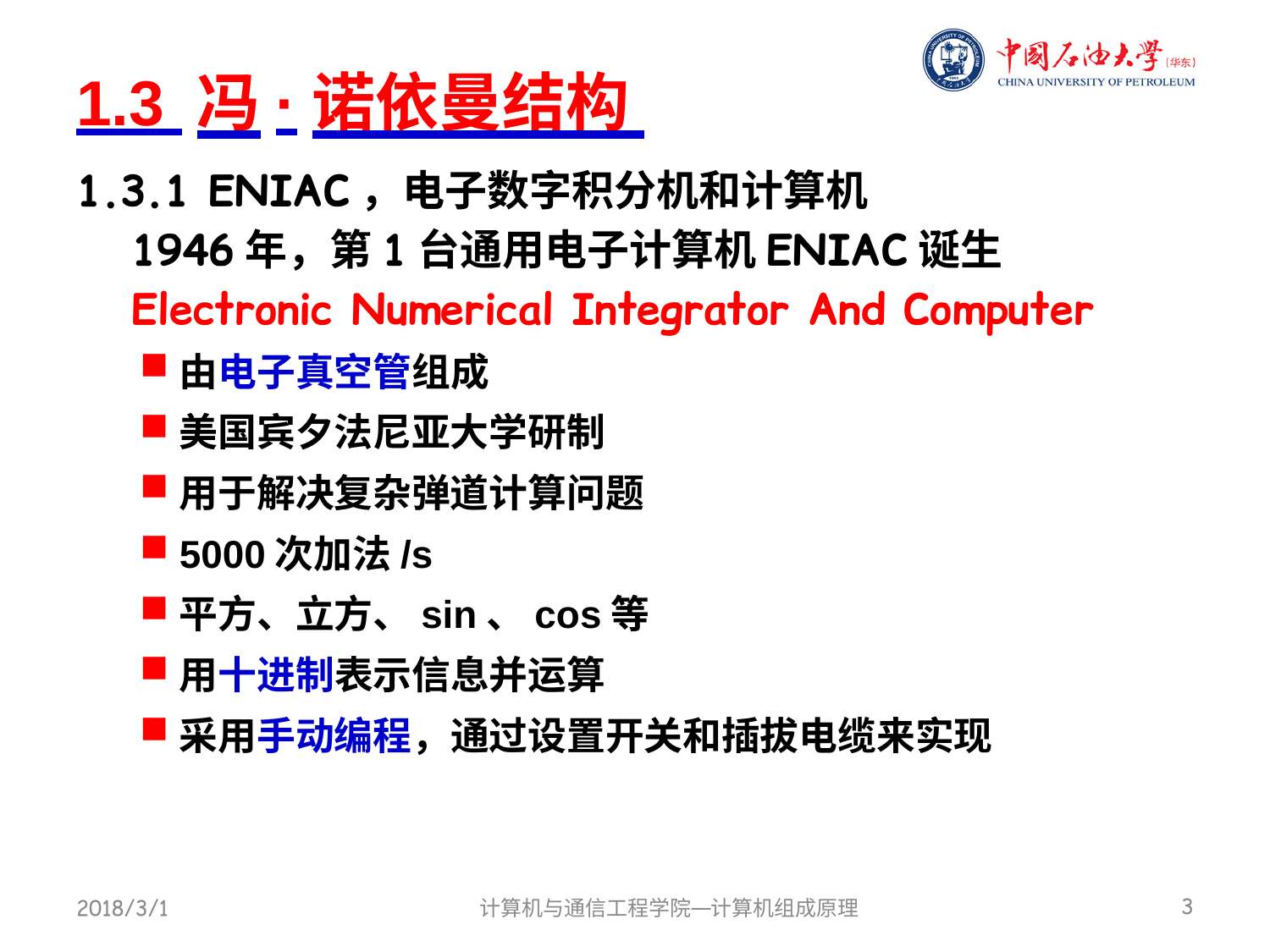

# 1.3 冯·诺依曼结构
1.3.1 ENIAC，电子数字积分机和计算机
   1946年，第1台通用电子计算机ENIAC诞生
   Electronic Numerical Integrator And Computer
由电子真空管组成
美国宾夕法尼亚大学研制
用于解决复杂弹道计算问题
5000次加法/s
平方、立方、sin、cos等
用十进制表示信息并运算
采用手动编程，通过设置开关和插拔电缆来实现

2018/3/1
计算机与通信工程学院—计算机组成原理
3